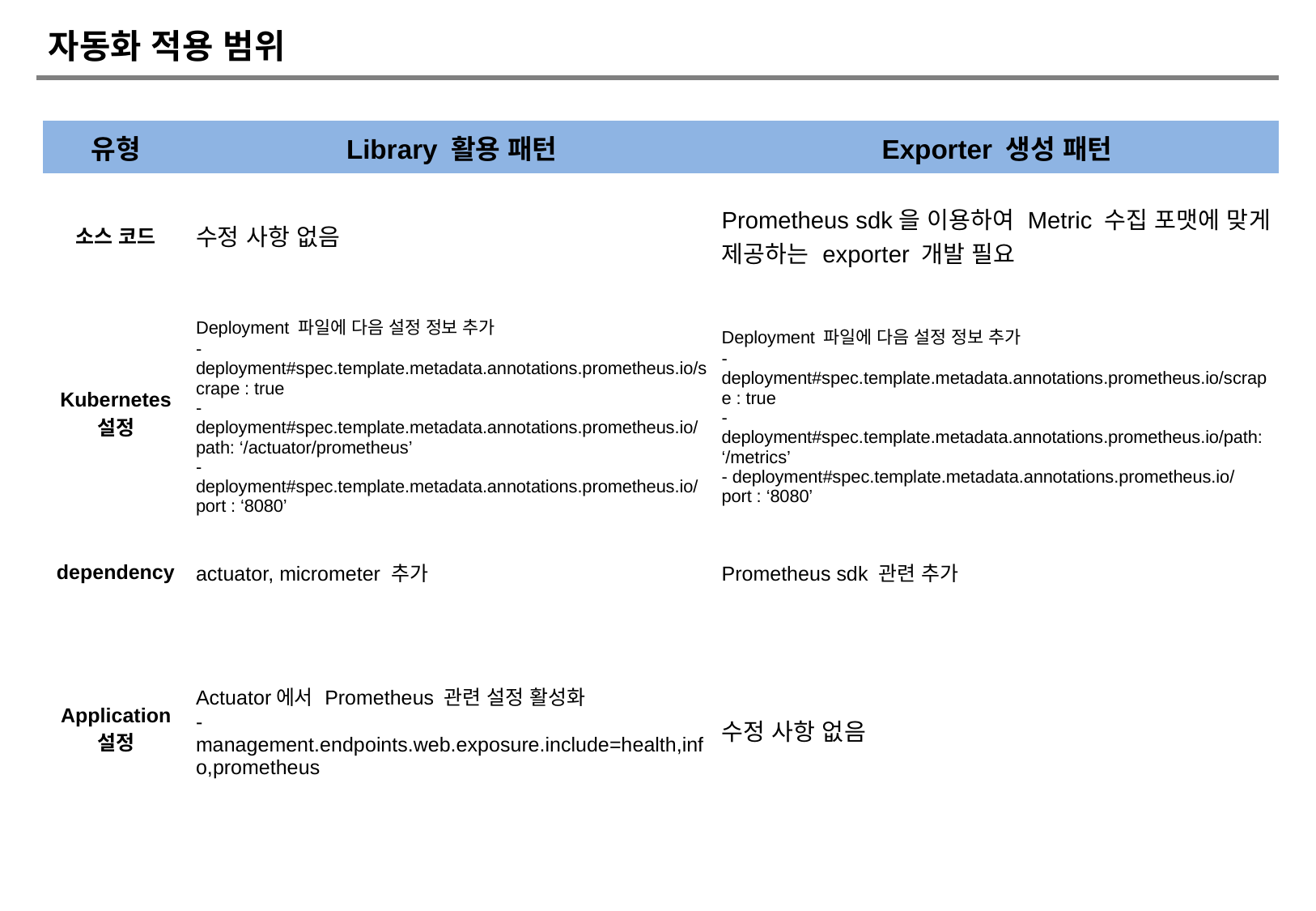

# 자동화 적용 범위
| 유형 | Library 활용 패턴 | Exporter 생성 패턴 |
| --- | --- | --- |
| 소스 코드 | 수정 사항 없음 | Prometheus sdk을 이용하여 Metric 수집 포맷에 맞게 제공하는 exporter 개발 필요 |
| Kubernetes 설정 | Deployment 파일에 다음 설정 정보 추가 - deployment#spec.template.metadata.annotations.prometheus.io/scrape : true - deployment#spec.template.metadata.annotations.prometheus.io/path: ‘/actuator/prometheus’ - deployment#spec.template.metadata.annotations.prometheus.io/port : ‘8080’ | Deployment 파일에 다음 설정 정보 추가 - deployment#spec.template.metadata.annotations.prometheus.io/scrape : true - deployment#spec.template.metadata.annotations.prometheus.io/path: ‘/metrics’ - deployment#spec.template.metadata.annotations.prometheus.io/port : ‘8080’ |
| dependency | actuator, micrometer 추가 | Prometheus sdk 관련 추가 |
| Application 설정 | Actuator에서 Prometheus 관련 설정 활성화 - management.endpoints.web.exposure.include=health,info,prometheus | 수정 사항 없음 |